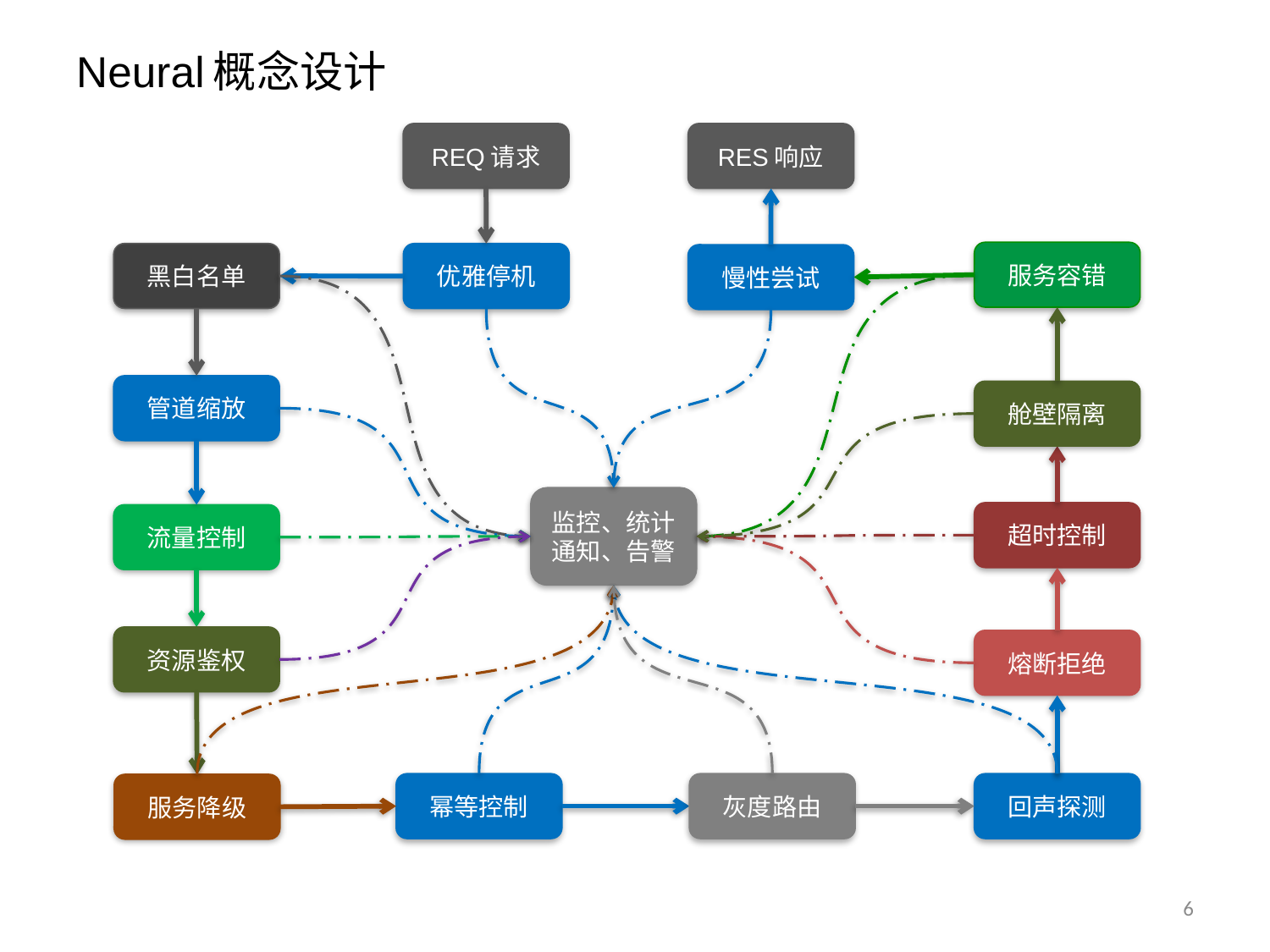

# Neural概念设计
REQ请求
RES响应
服务容错
黑白名单
优雅停机
慢性尝试
管道缩放
舱壁隔离
监控、统计
通知、告警
超时控制
流量控制
资源鉴权
熔断拒绝
幂等控制
灰度路由
回声探测
服务降级
6